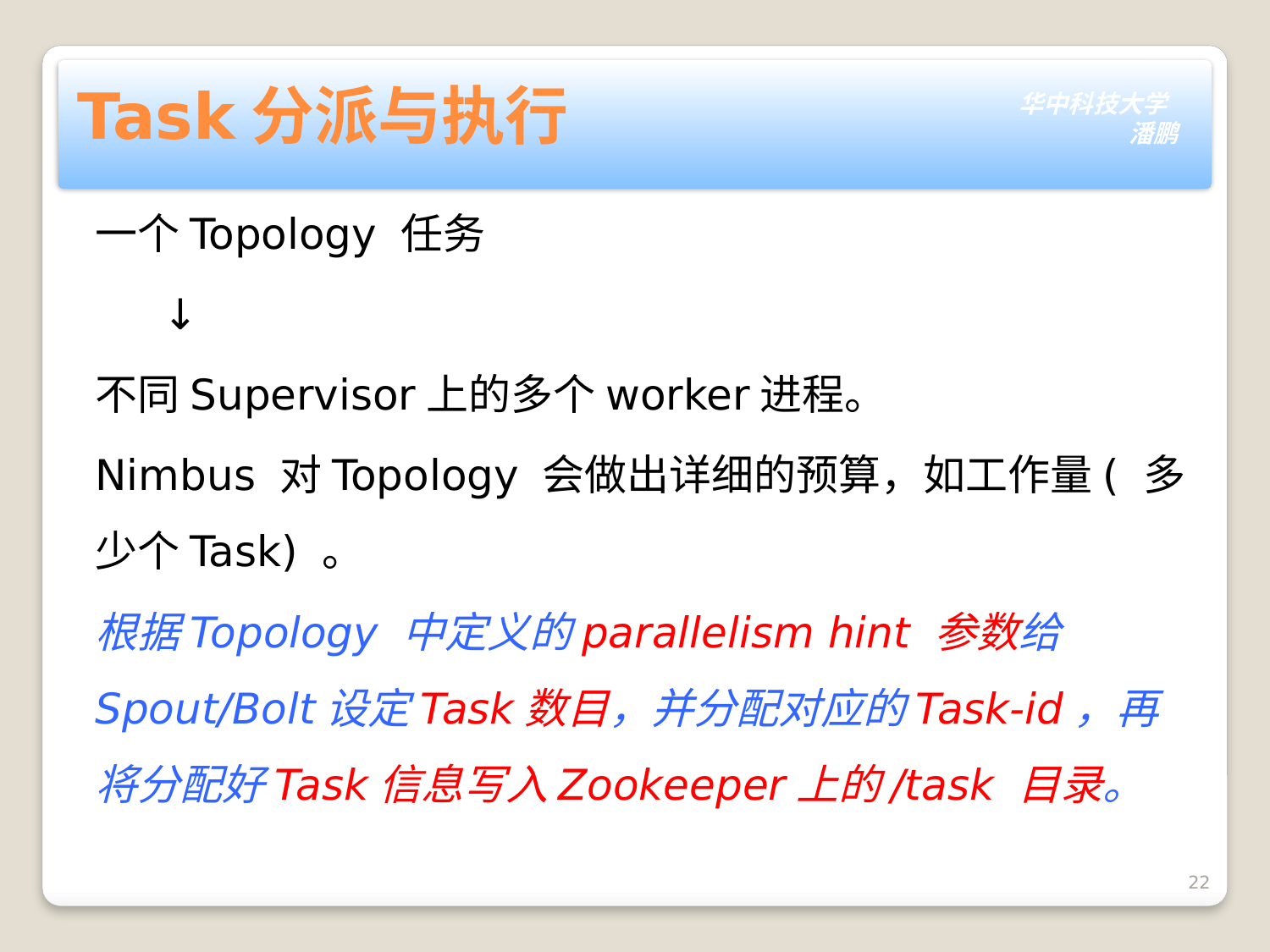

# Task分派与执行
一个Topology 任务
     ↓
不同Supervisor上的多个worker进程。
Nimbus 对Topology 会做出详细的预算，如工作量( 多少个Task) 。
根据Topology 中定义的parallelism hint 参数给Spout/Bolt设定Task数目，并分配对应的Task-id，再将分配好Task信息写入Zookeeper上的/task 目录。
22